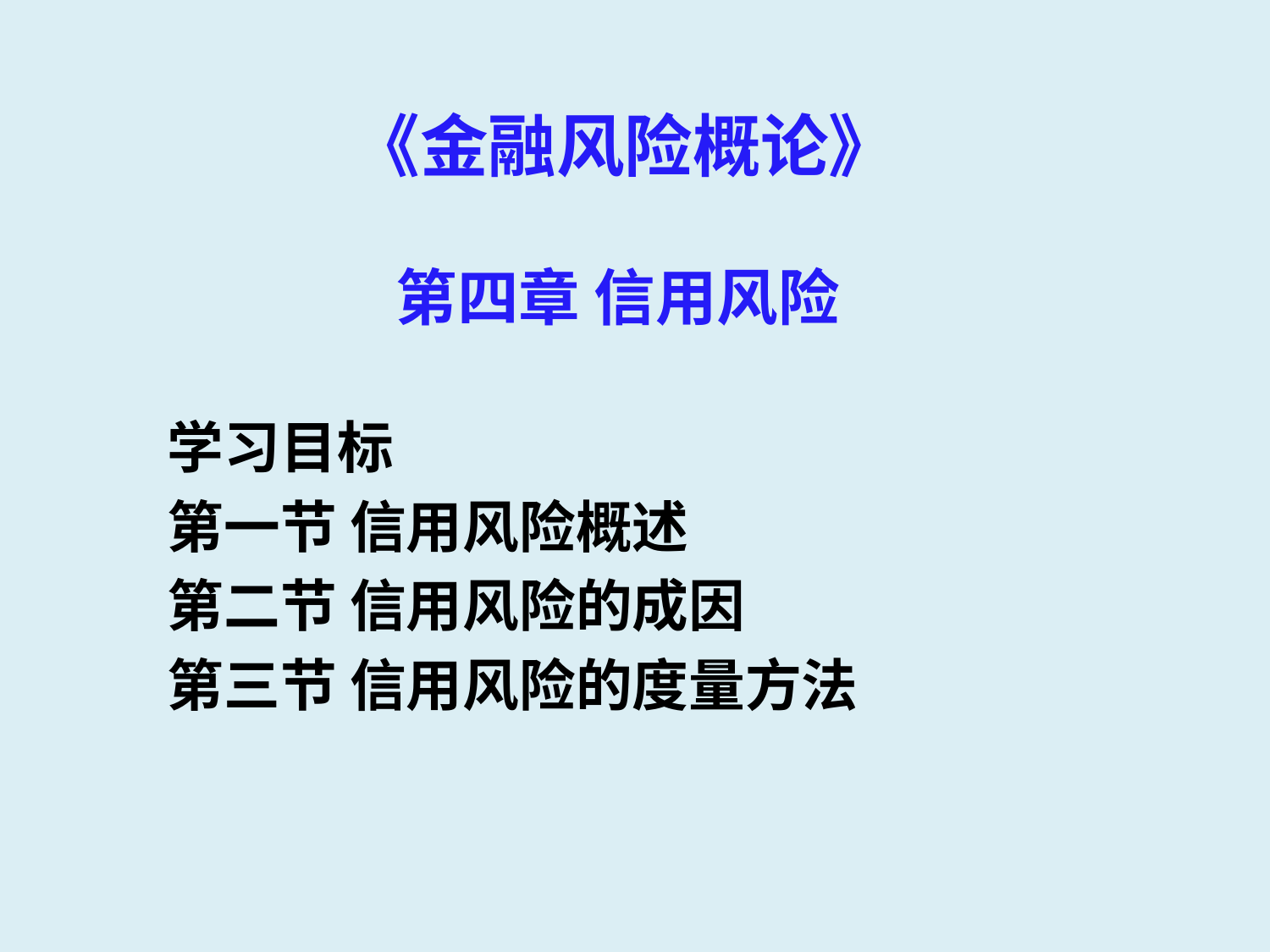

# 《金融风险概论》 第四章 信用风险
学习目标
第一节 信用风险概述
第二节 信用风险的成因
第三节 信用风险的度量方法